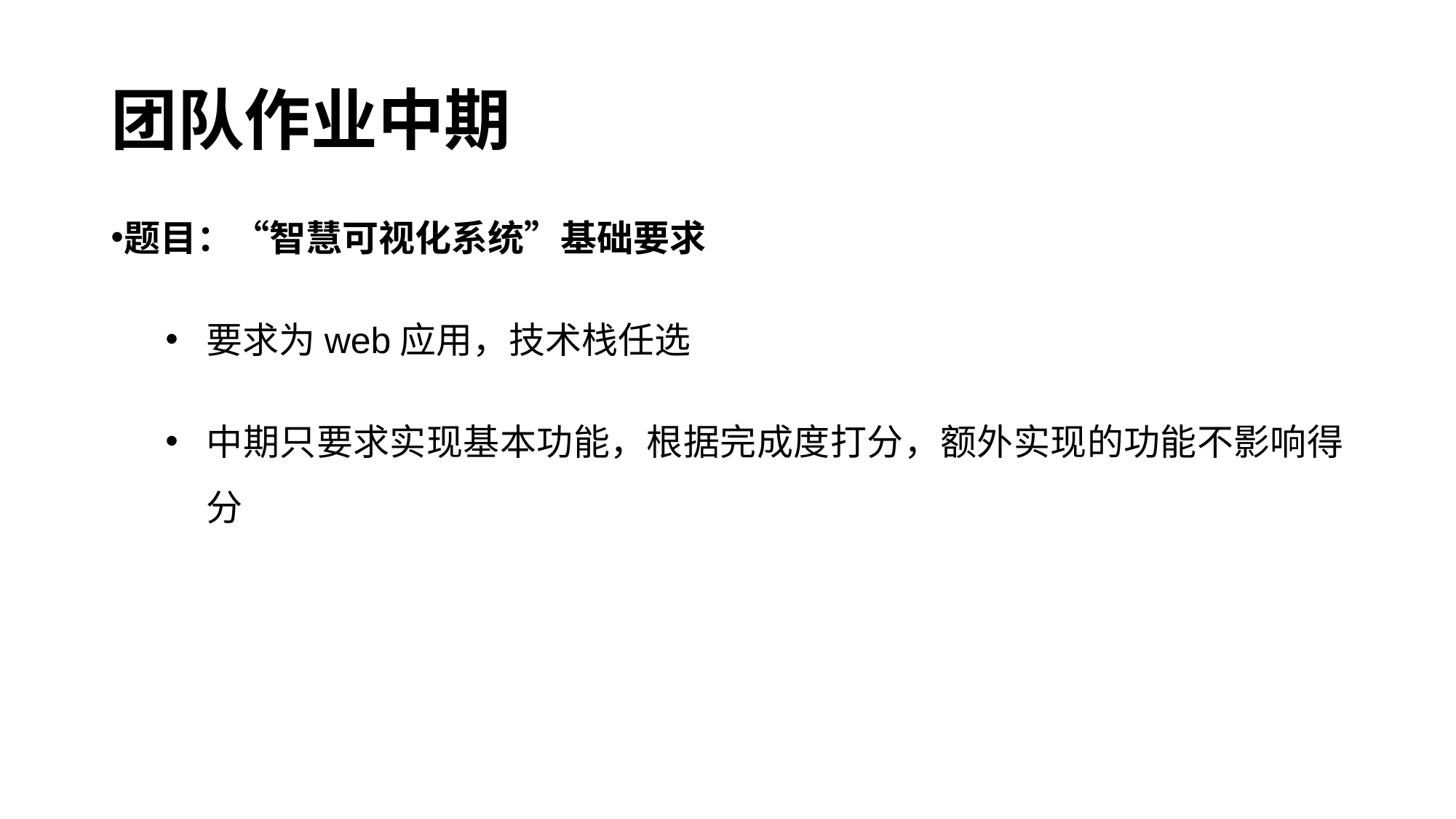

# 团队作业中期
题目：“智慧可视化系统”基础要求
要求为web应用，技术栈任选
中期只要求实现基本功能，根据完成度打分，额外实现的功能不影响得分

3